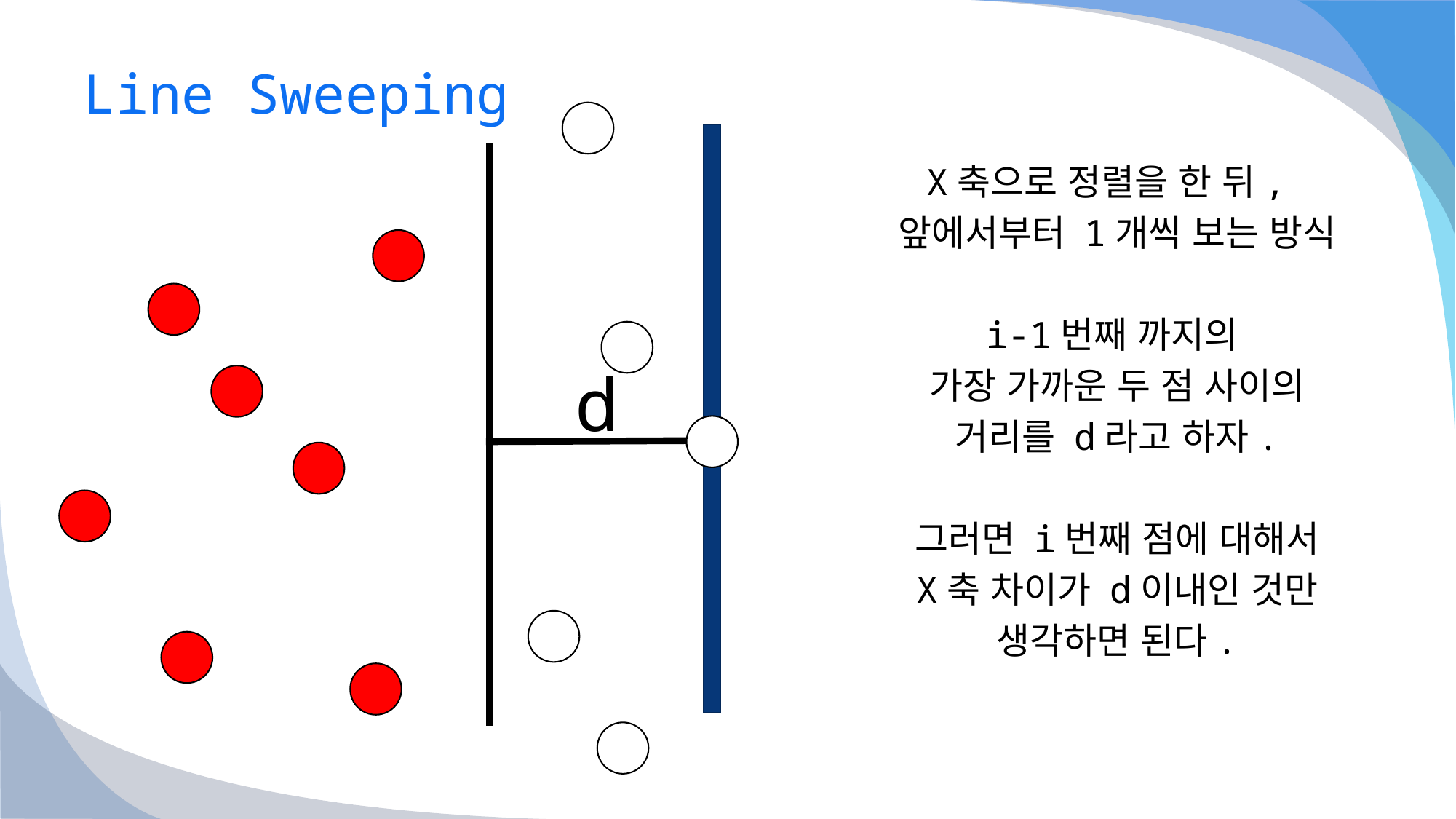

# Line Sweeping

X축으로 정렬을 한 뒤,
앞에서부터 1개씩 보는 방식

i-1번째 까지의
가장 가까운 두 점 사이의
거리를 d라고 하자.

그러면 i번째 점에 대해서
X축 차이가 d이내인 것만
생각하면 된다.

d